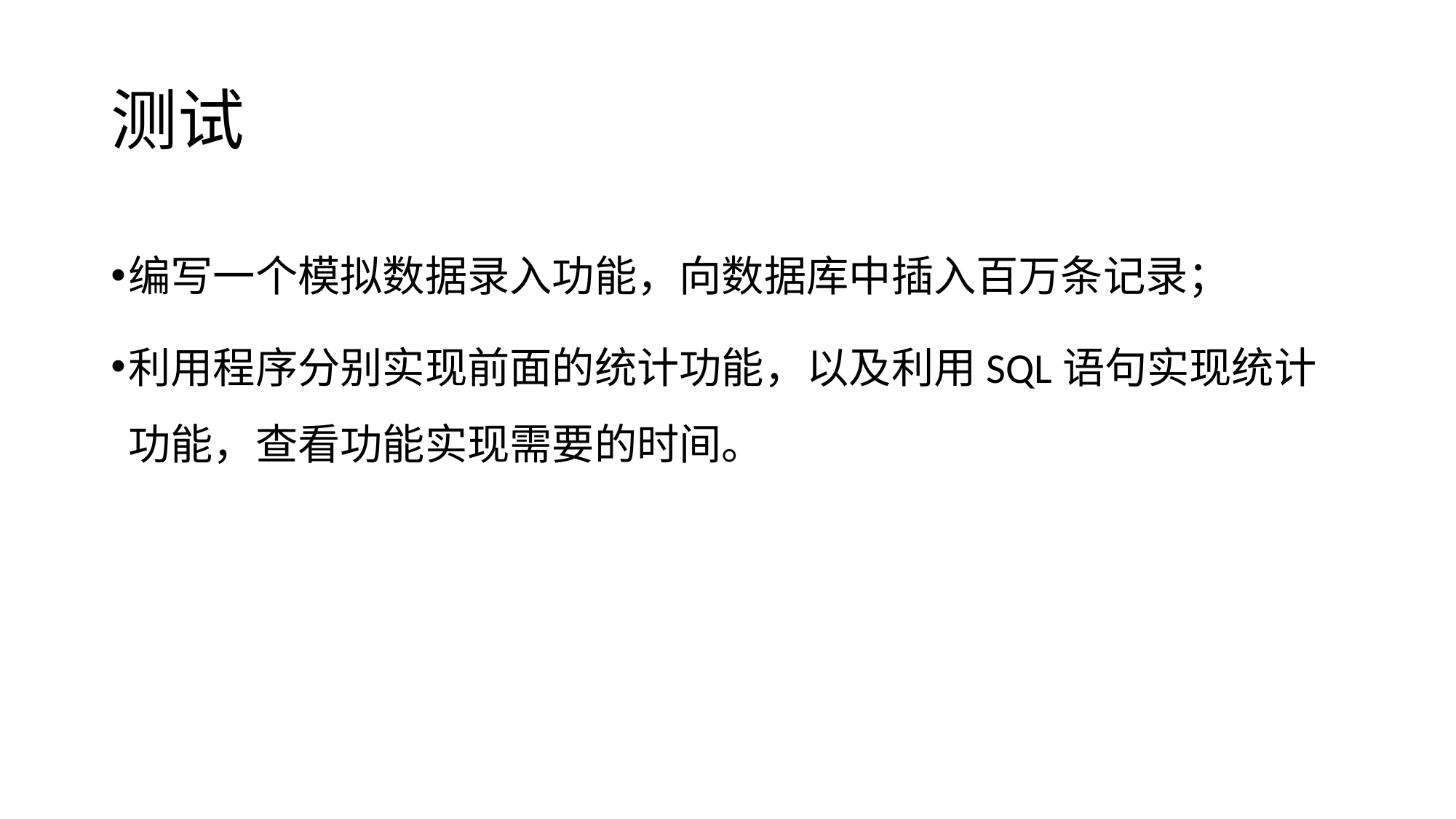

# 测试
编写一个模拟数据录入功能，向数据库中插入百万条记录；
利用程序分别实现前面的统计功能，以及利用SQL语句实现统计功能，查看功能实现需要的时间。